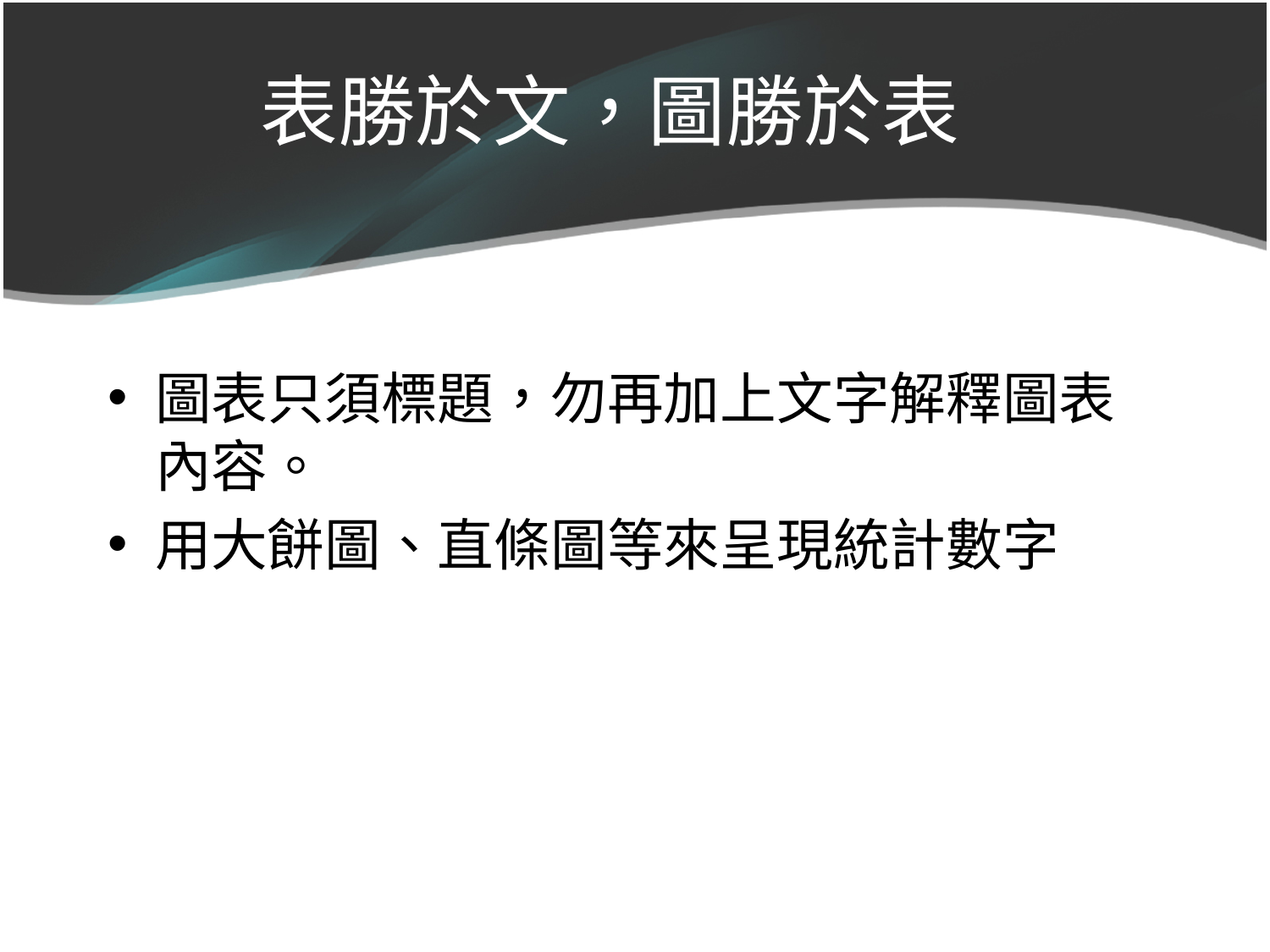

表勝於文，圖勝於表
圖表只須標題，勿再加上文字解釋圖表內容。
用大餅圖、直條圖等來呈現統計數字